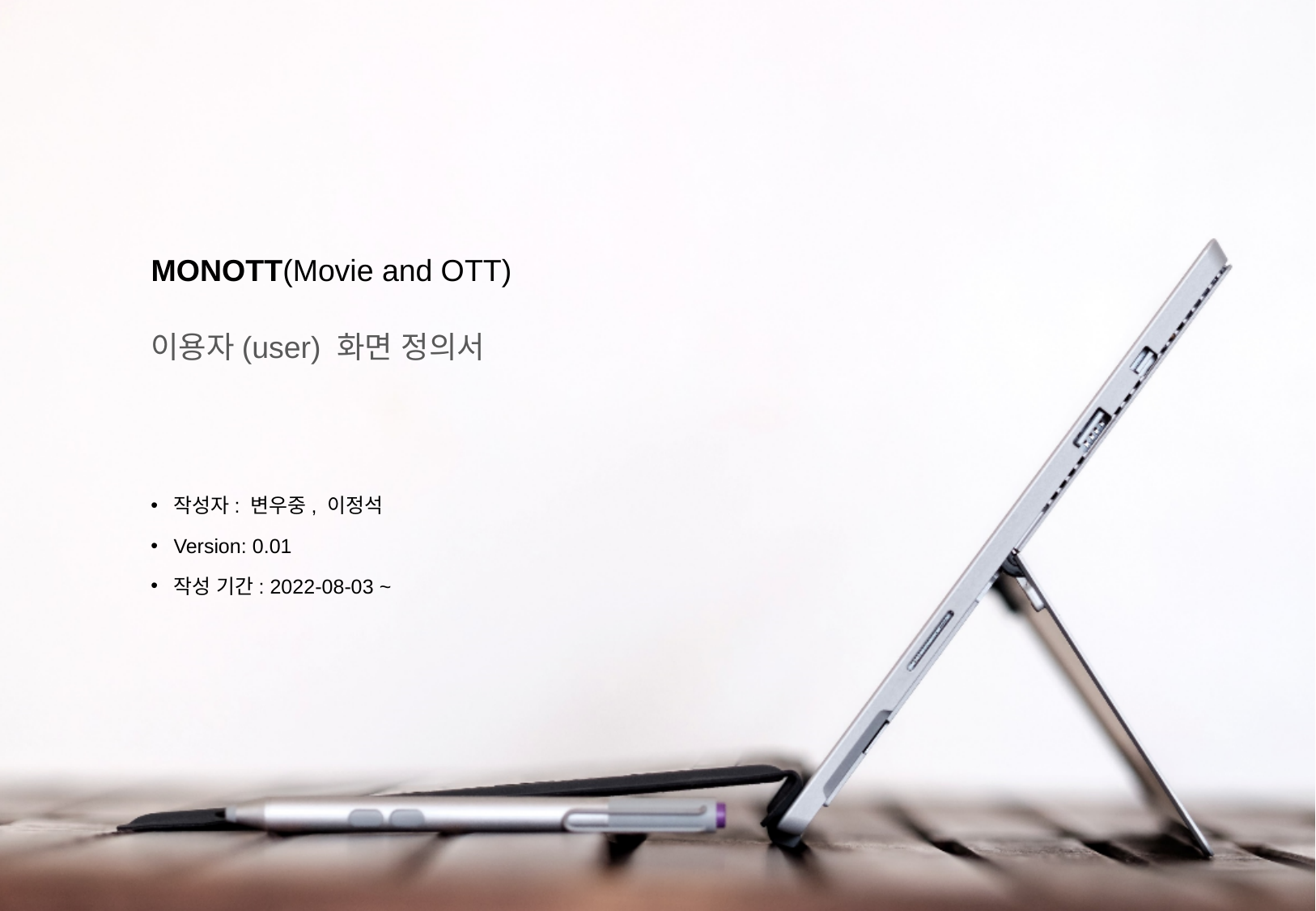

# MONOTT(Movie and OTT)
이용자(user) 화면 정의서
작성자: 변우중, 이정석
Version: 0.01
작성 기간: 2022-08-03 ~